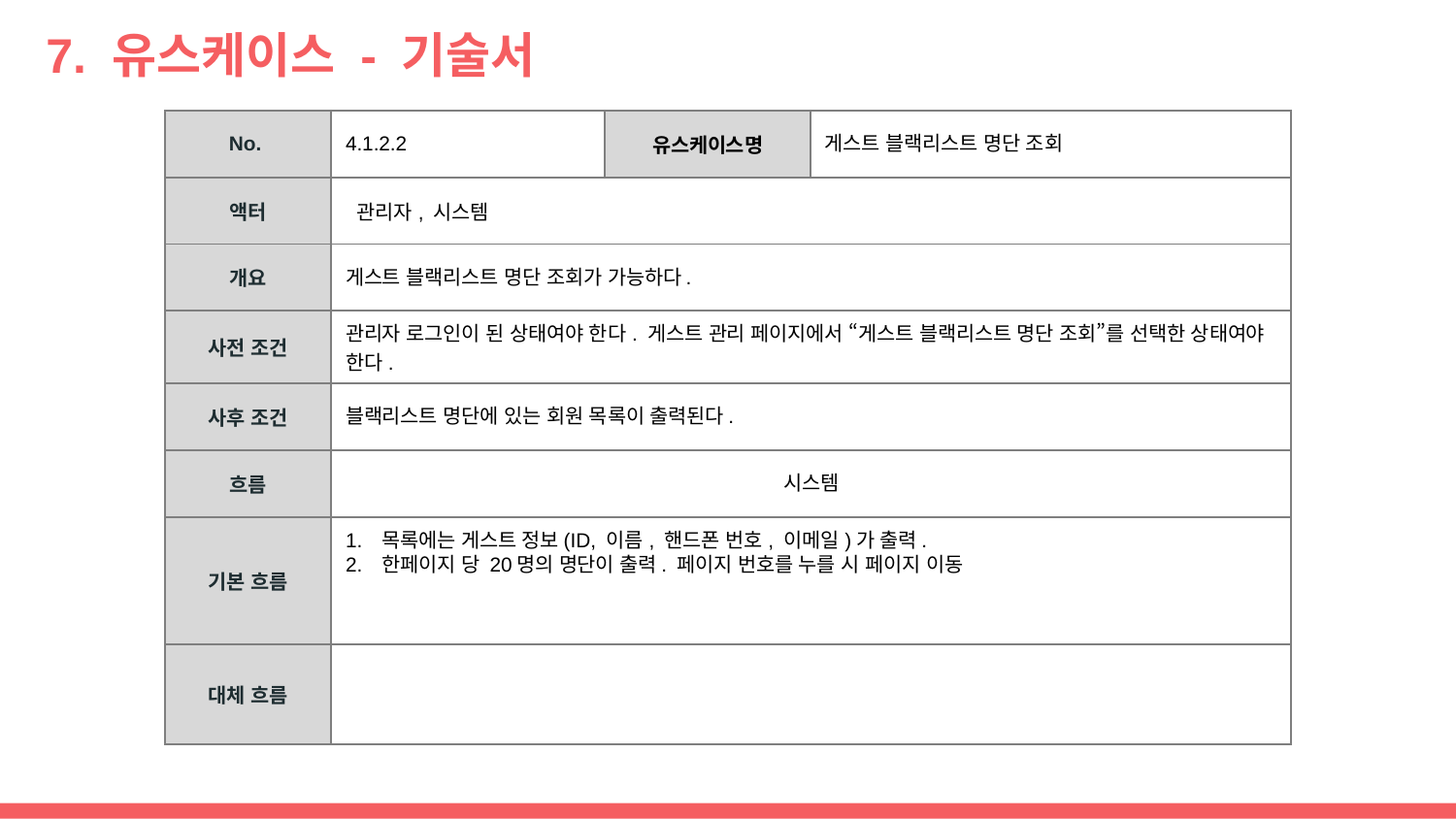

# 7. 유스케이스 - 기술서
| No. | 4.1.2.2 | 유스케이스명 | 게스트 블랙리스트 명단 조회 |
| --- | --- | --- | --- |
| 액터 | 관리자, 시스템 |  |  |
| 개요 | 게스트 블랙리스트 명단 조회가 가능하다. |  |  |
| 사전 조건 | 관리자 로그인이 된 상태여야 한다. 게스트 관리 페이지에서 “게스트 블랙리스트 명단 조회”를 선택한 상태여야 한다. |  |  |
| 사후 조건 | 블랙리스트 명단에 있는 회원 목록이 출력된다. |  |  |
| 흐름 | 시스템 |  |  |
| 기본 흐름 | 목록에는 게스트 정보(ID, 이름, 핸드폰 번호, 이메일)가 출력. 한페이지 당 20명의 명단이 출력. 페이지 번호를 누를 시 페이지 이동 |  |  |
| 대체 흐름 |  |  |  |